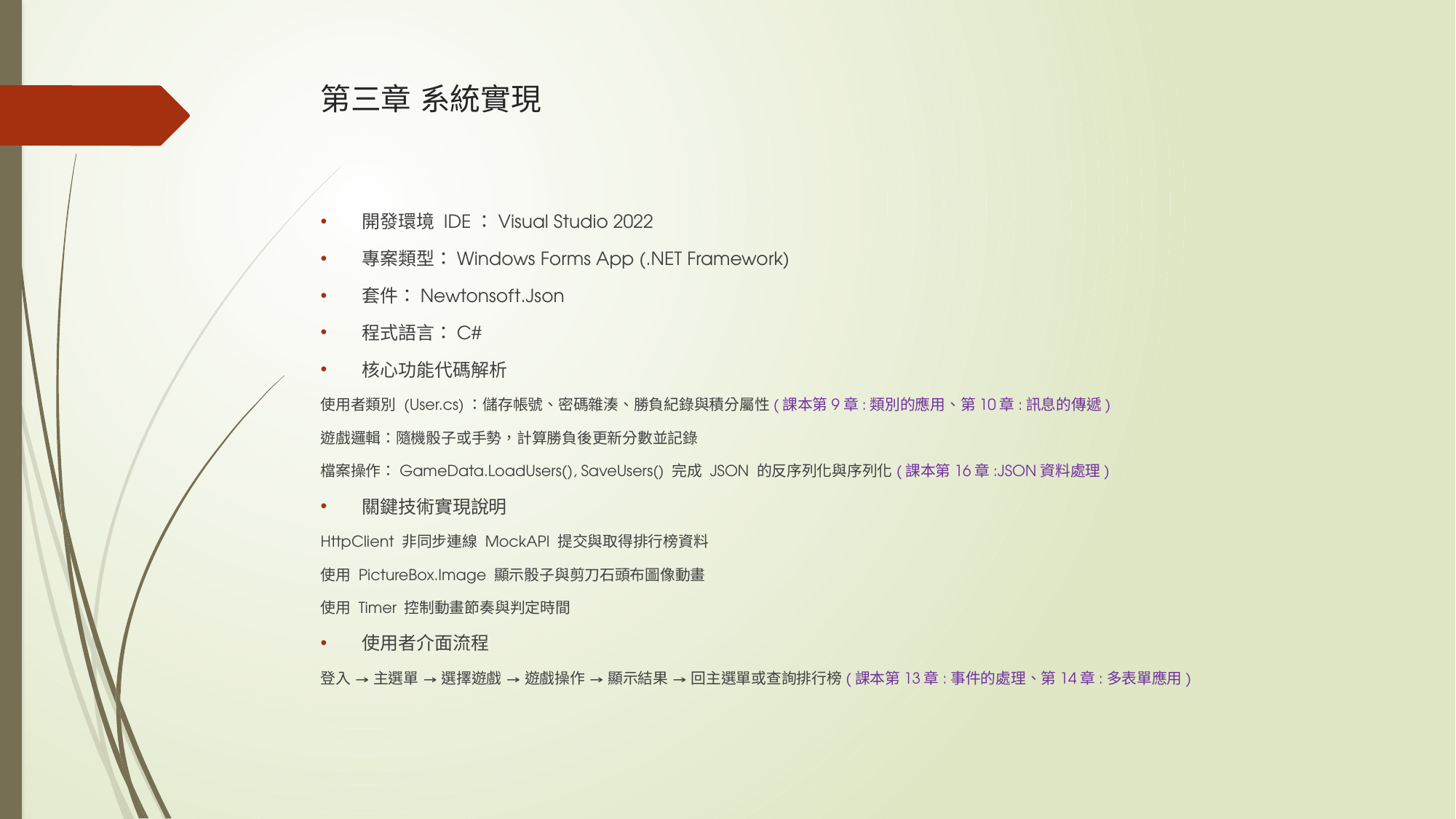

# 第三章 系統實現
開發環境 IDE：Visual Studio 2022
專案類型：Windows Forms App (.NET Framework)
套件：Newtonsoft.Json
程式語言：C#
核心功能代碼解析
使用者類別 (User.cs)：儲存帳號、密碼雜湊、勝負紀錄與積分屬性(課本第9章:類別的應用、第10章:訊息的傳遞)
遊戲邏輯：隨機骰子或手勢，計算勝負後更新分數並記錄
檔案操作：GameData.LoadUsers(), SaveUsers() 完成 JSON 的反序列化與序列化(課本第16章:JSON資料處理)
關鍵技術實現說明
HttpClient 非同步連線 MockAPI 提交與取得排行榜資料
使用 PictureBox.Image 顯示骰子與剪刀石頭布圖像動畫
使用 Timer 控制動畫節奏與判定時間
使用者介面流程
登入 → 主選單 → 選擇遊戲 → 遊戲操作 → 顯示結果 → 回主選單或查詢排行榜(課本第13章:事件的處理、第14章:多表單應用)